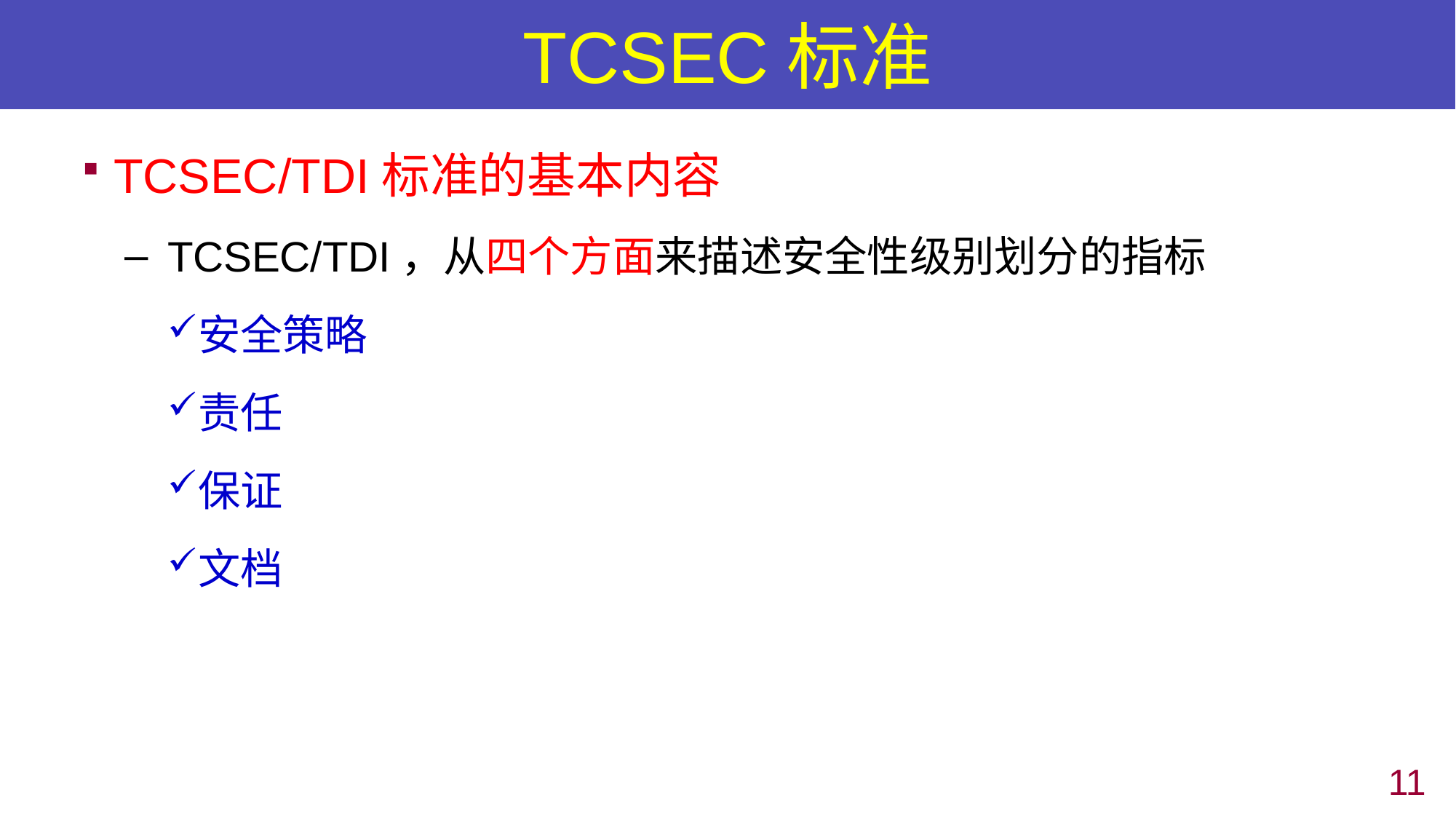

# TCSEC标准
TCSEC/TDI标准的基本内容
TCSEC/TDI，从四个方面来描述安全性级别划分的指标
安全策略
责任
保证
文档
11